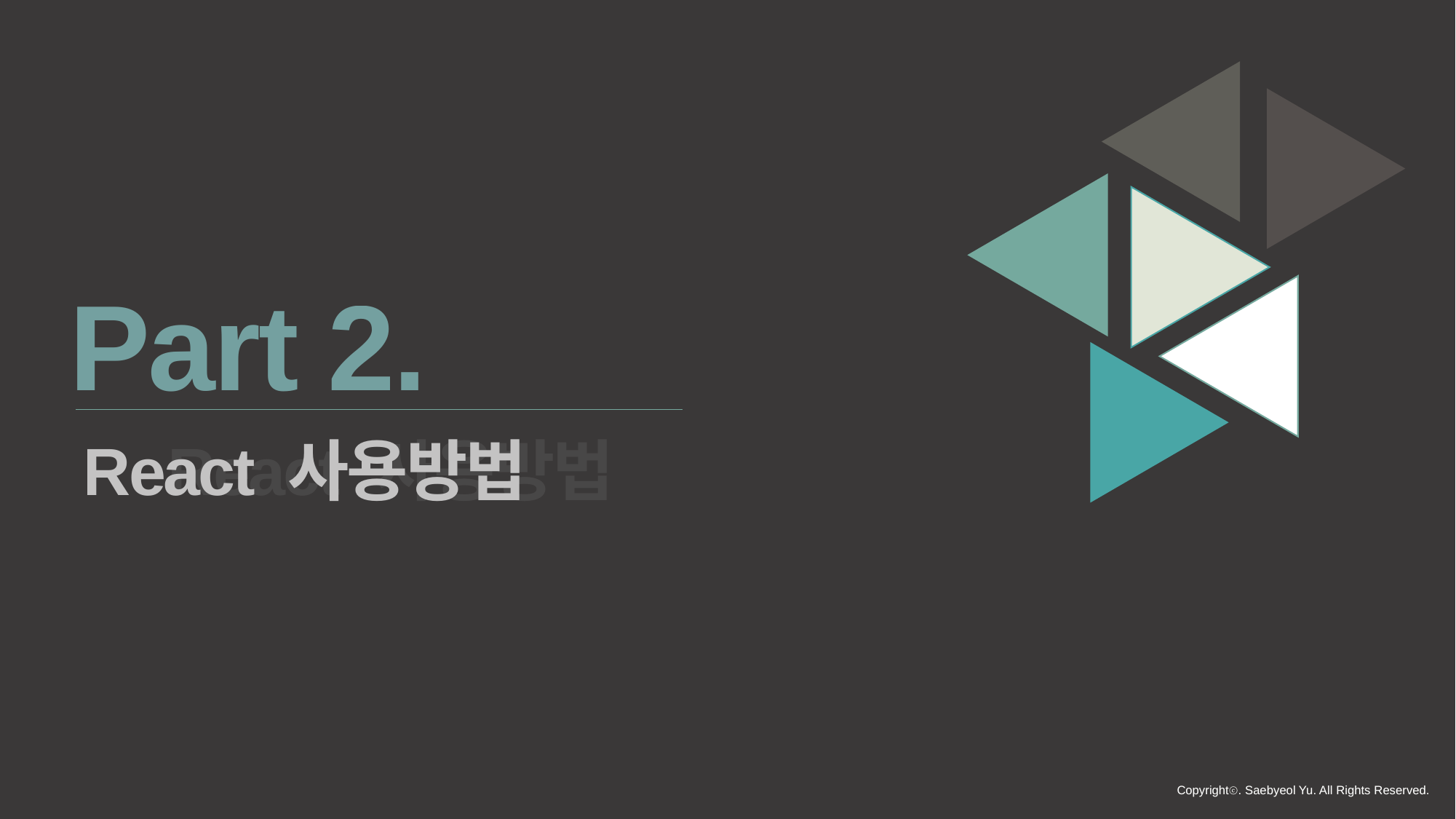

Part 2.
React 사용방법
React 사용방법
Copyrightⓒ. Saebyeol Yu. All Rights Reserved.